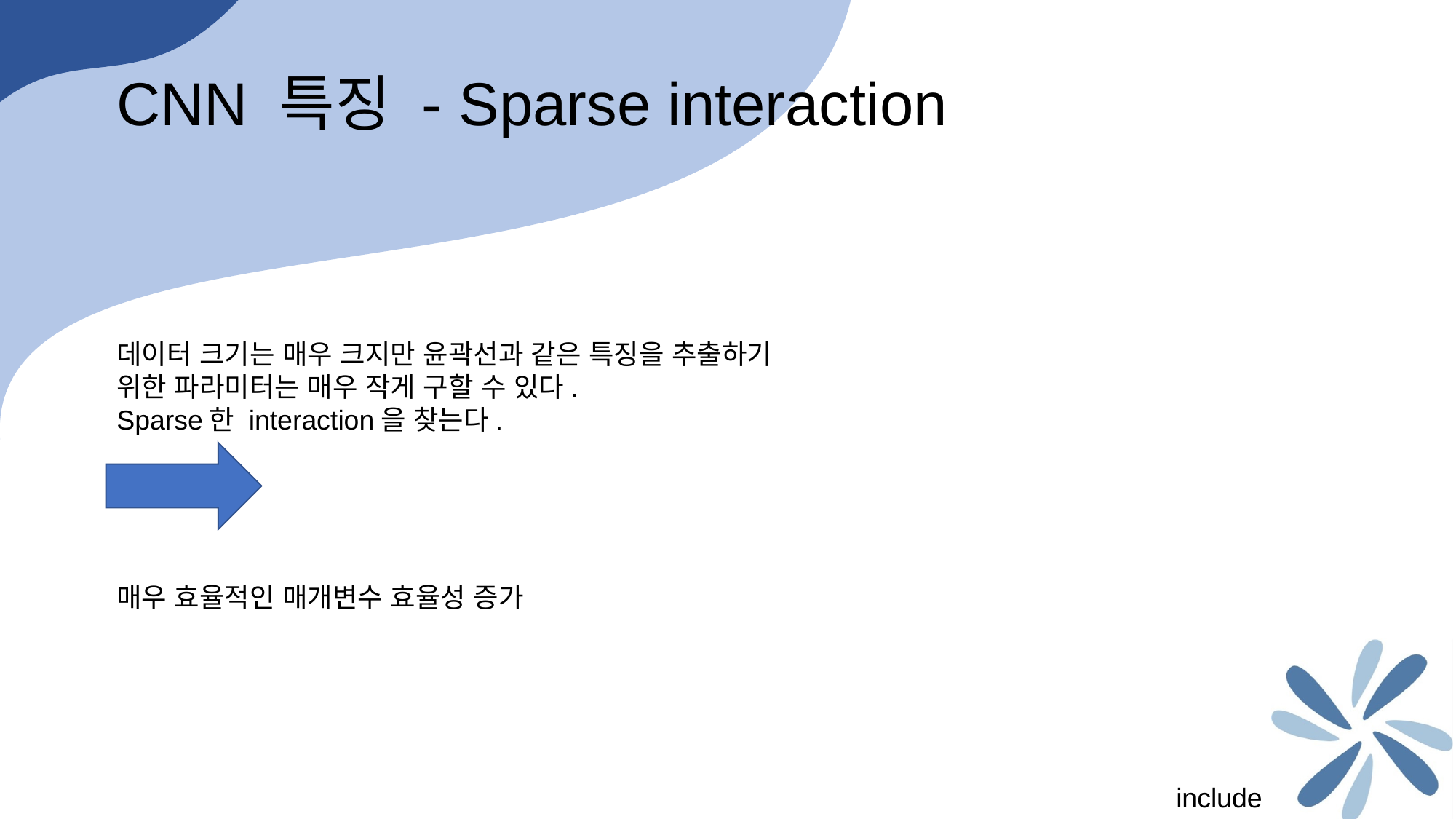

CNN 특징 - Sparse interaction

데이터 크기는 매우 크지만 윤곽선과 같은 특징을 추출하기 위한 파라미터는 매우 작게 구할 수 있다.
Sparse한 interaction을 찾는다.

매우 효율적인 매개변수 효율성 증가